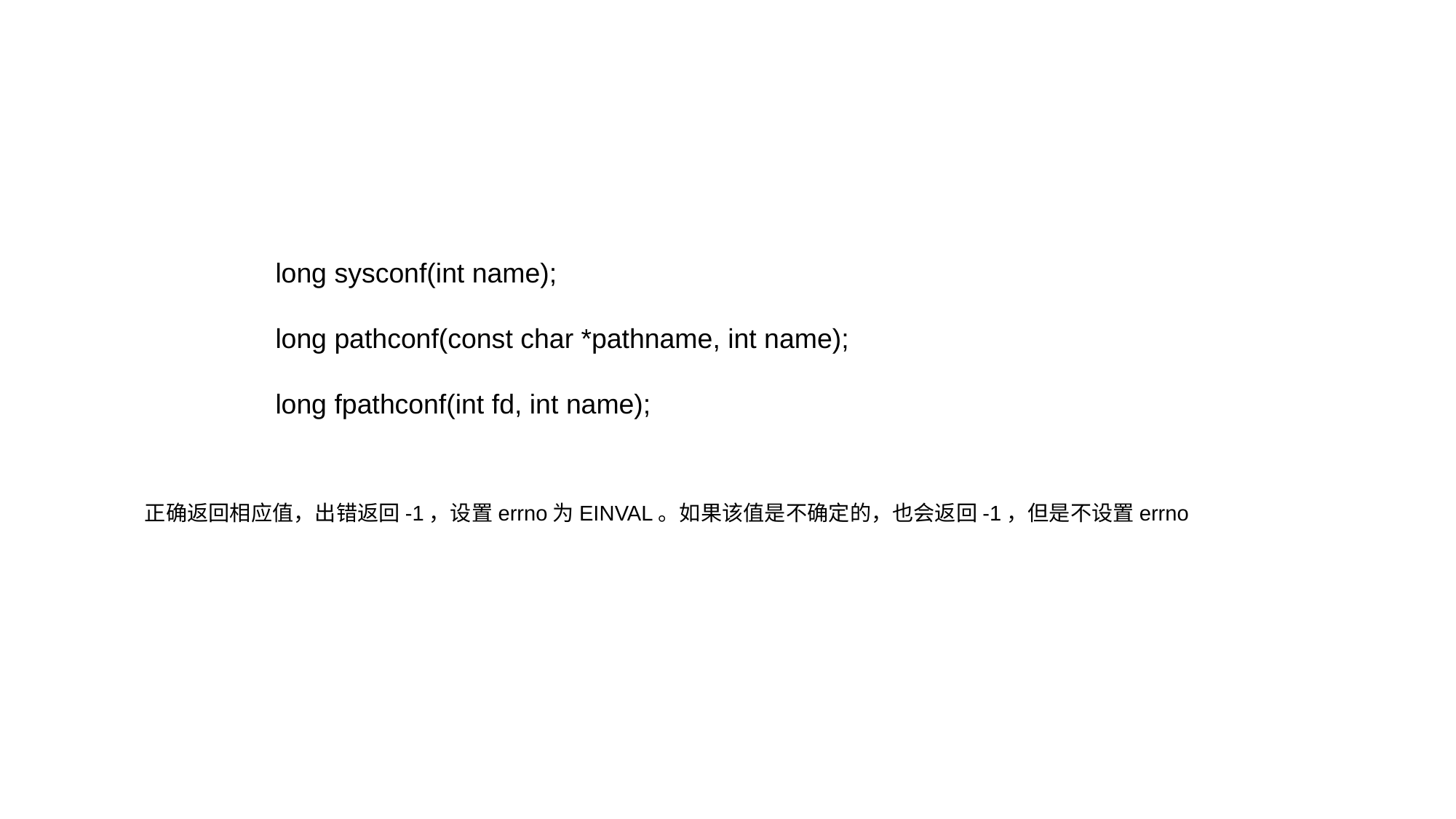

long sysconf(int name);

long pathconf(const char *pathname, int name);

long fpathconf(int fd, int name);
正确返回相应值，出错返回-1，设置errno为EINVAL。如果该值是不确定的，也会返回-1，但是不设置errno